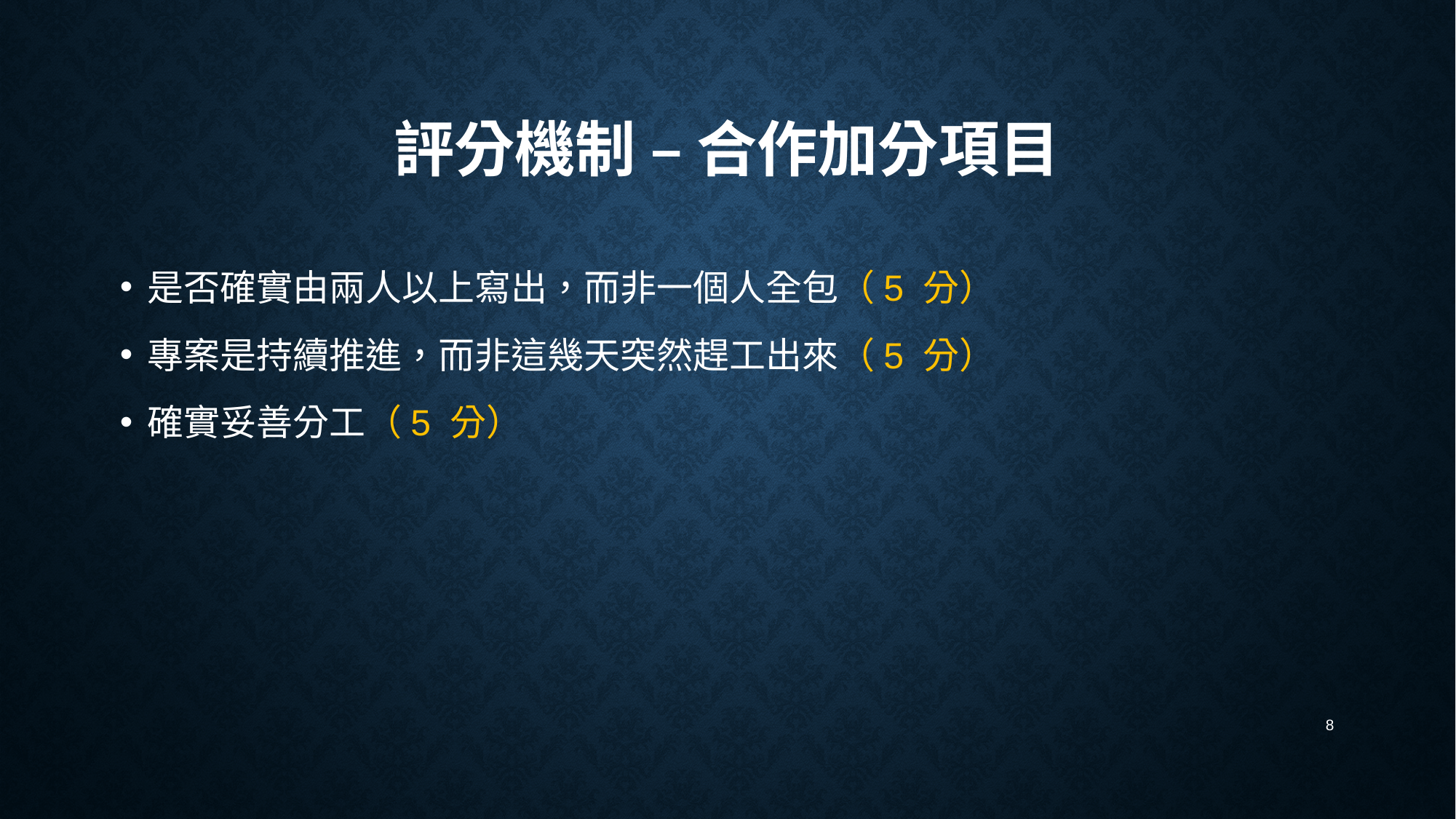

# 評分機制 – 合作加分項目
是否確實由兩人以上寫出，而非一個人全包（5 分）
專案是持續推進，而非這幾天突然趕工出來（5 分）
確實妥善分工（5 分）
8